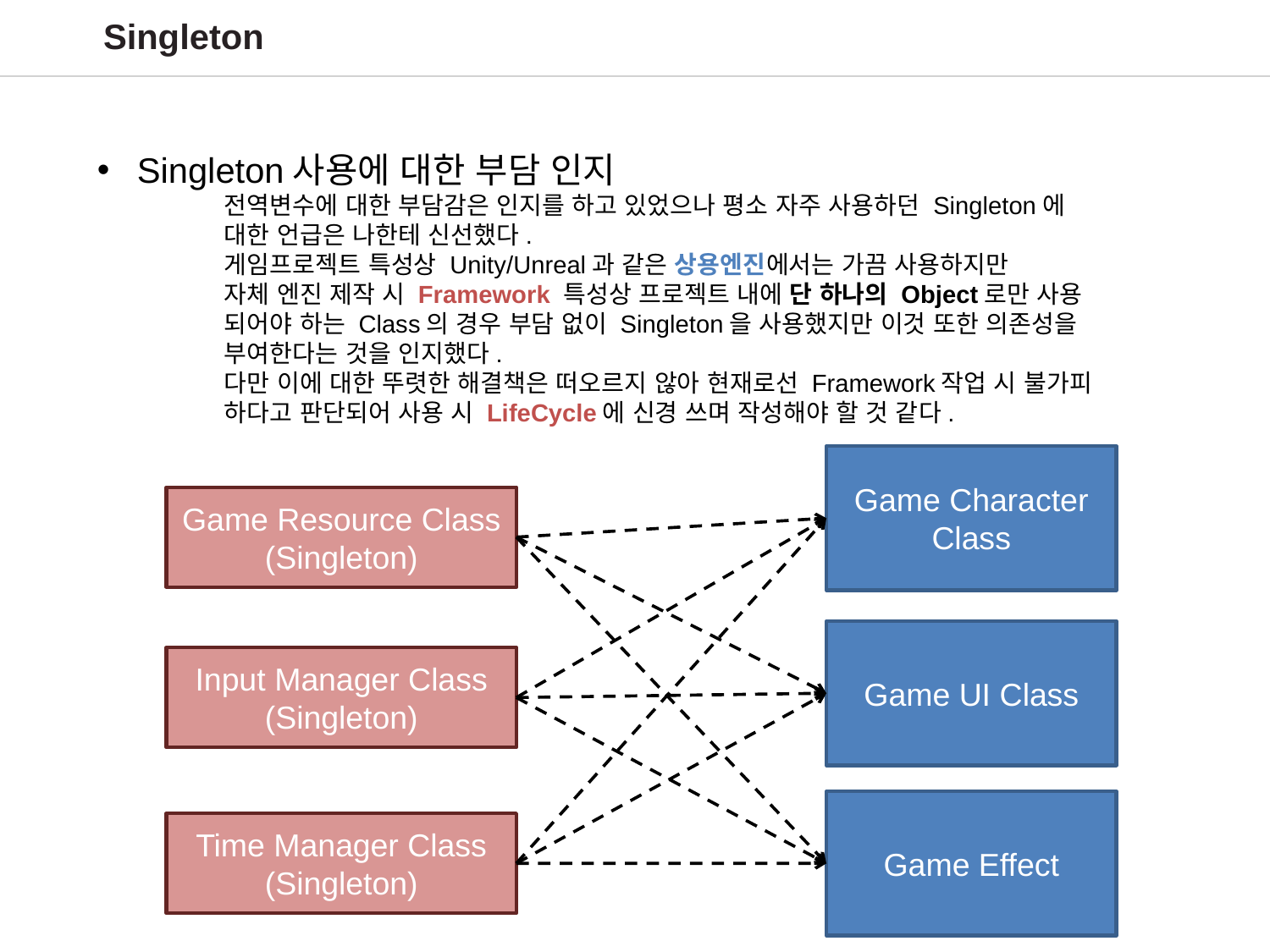

Singleton
Singleton사용에 대한 부담 인지
	전역변수에 대한 부담감은 인지를 하고 있었으나 평소 자주 사용하던 Singleton에
	대한 언급은 나한테 신선했다.
	게임프로젝트 특성상 Unity/Unreal과 같은 상용엔진에서는 가끔 사용하지만
	자체 엔진 제작 시 Framework 특성상 프로젝트 내에 단 하나의 Object로만 사용
	되어야 하는 Class의 경우 부담 없이 Singleton을 사용했지만 이것 또한 의존성을
	부여한다는 것을 인지했다.
	다만 이에 대한 뚜렷한 해결책은 떠오르지 않아 현재로선 Framework작업 시 불가피
	하다고 판단되어 사용 시 LifeCycle에 신경 쓰며 작성해야 할 것 같다.

Game Character Class
Game Resource Class
(Singleton)
Game UI Class
Input Manager Class
(Singleton)
Game Effect
Time Manager Class
(Singleton)